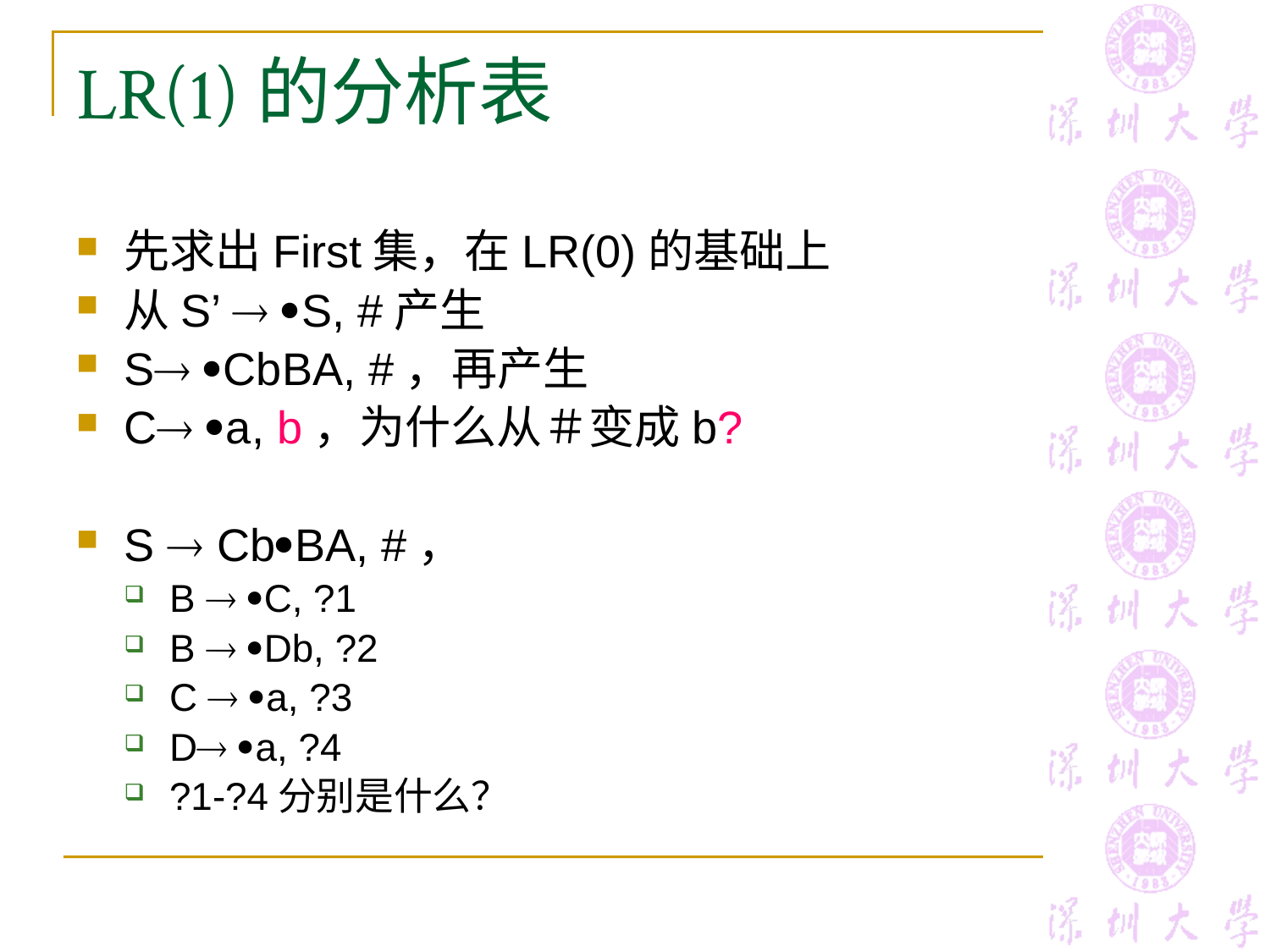

# LR(1)的分析表
先求出First集，在LR(0)的基础上
从S’ → •S, #产生
S→ •CbBA, #，再产生
C→ •a, b，为什么从＃变成b?

S → Cb•BA, #，
B → •C, ?1
B → •Db, ?2
C → •a, ?3
D→ •a, ?4
?1-?4分别是什么？